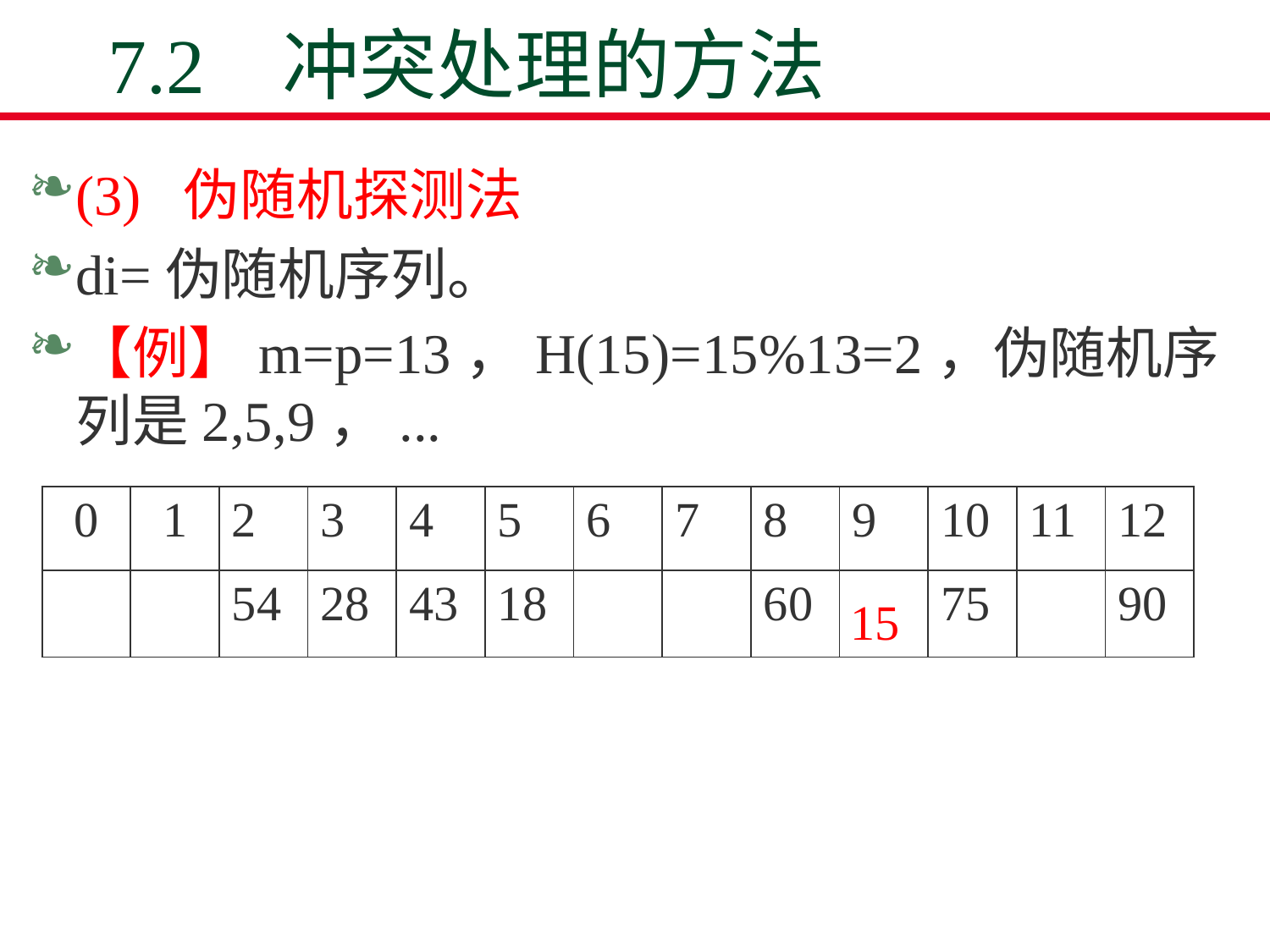

# 7.2   冲突处理的方法
(3)  伪随机探测法
di=伪随机序列。
【例】m=p=13，H(15)=15%13=2，伪随机序列是2,5,9，...
| 0 | 1 | 2 | 3 | 4 | 5 | 6 | 7 | 8 | 9 | 10 | 11 | 12 |
| --- | --- | --- | --- | --- | --- | --- | --- | --- | --- | --- | --- | --- |
|  |  | 54 | 28 | 43 | 18 |  |  | 60 |  | 75 |  | 90 |
15